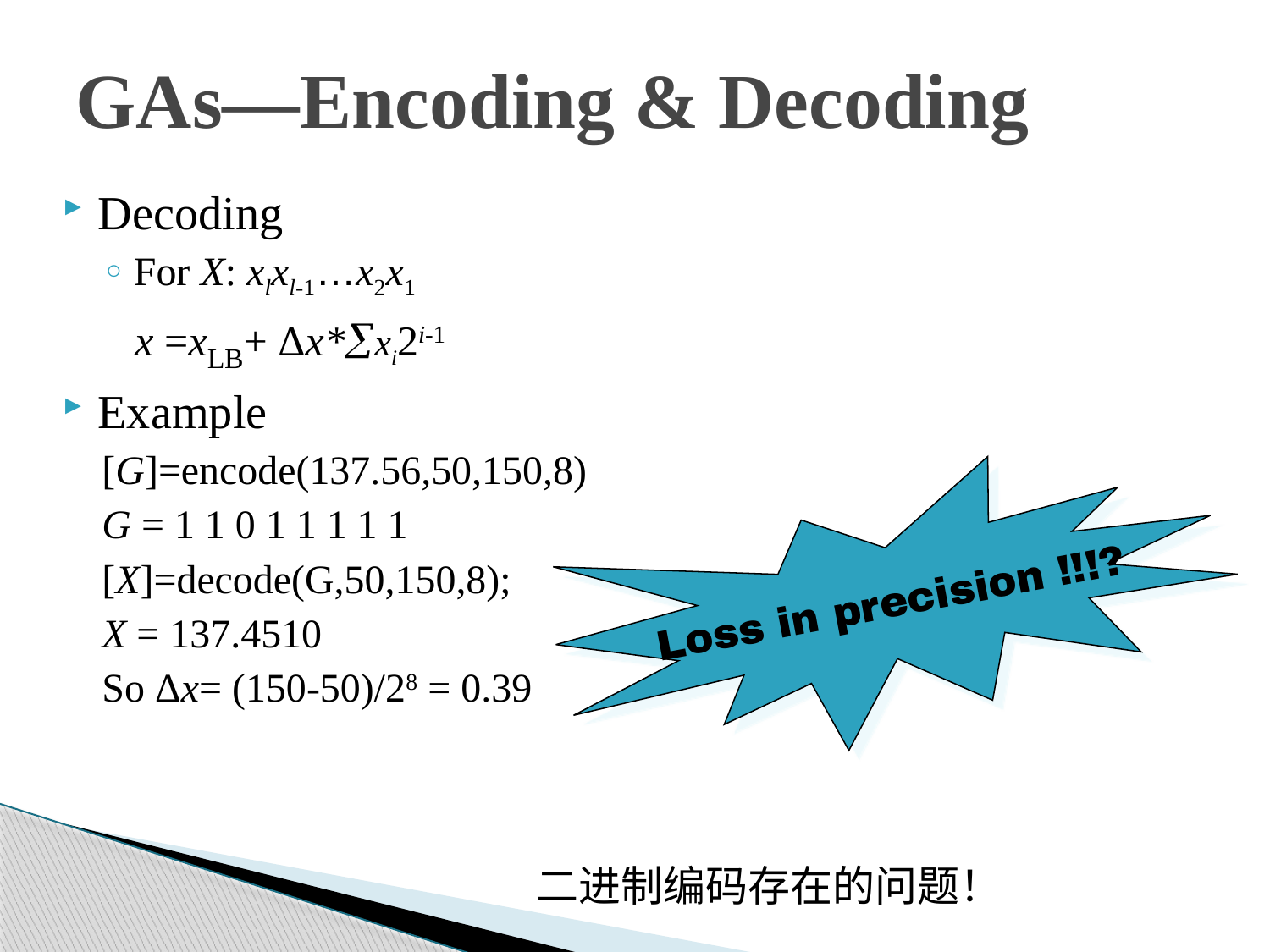

# GAs—Encoding & Decoding
Decoding
For X: xlxl-1…x2x1
x =xLB+ Δx*∑xi2i-1
Example
[G]=encode(137.56,50,150,8)
G = 1 1 0 1 1 1 1 1
[X]=decode(G,50,150,8);
X = 137.4510
So Δx= (150-50)/28 = 0.39
Loss in precision !!!?
二进制编码存在的问题！